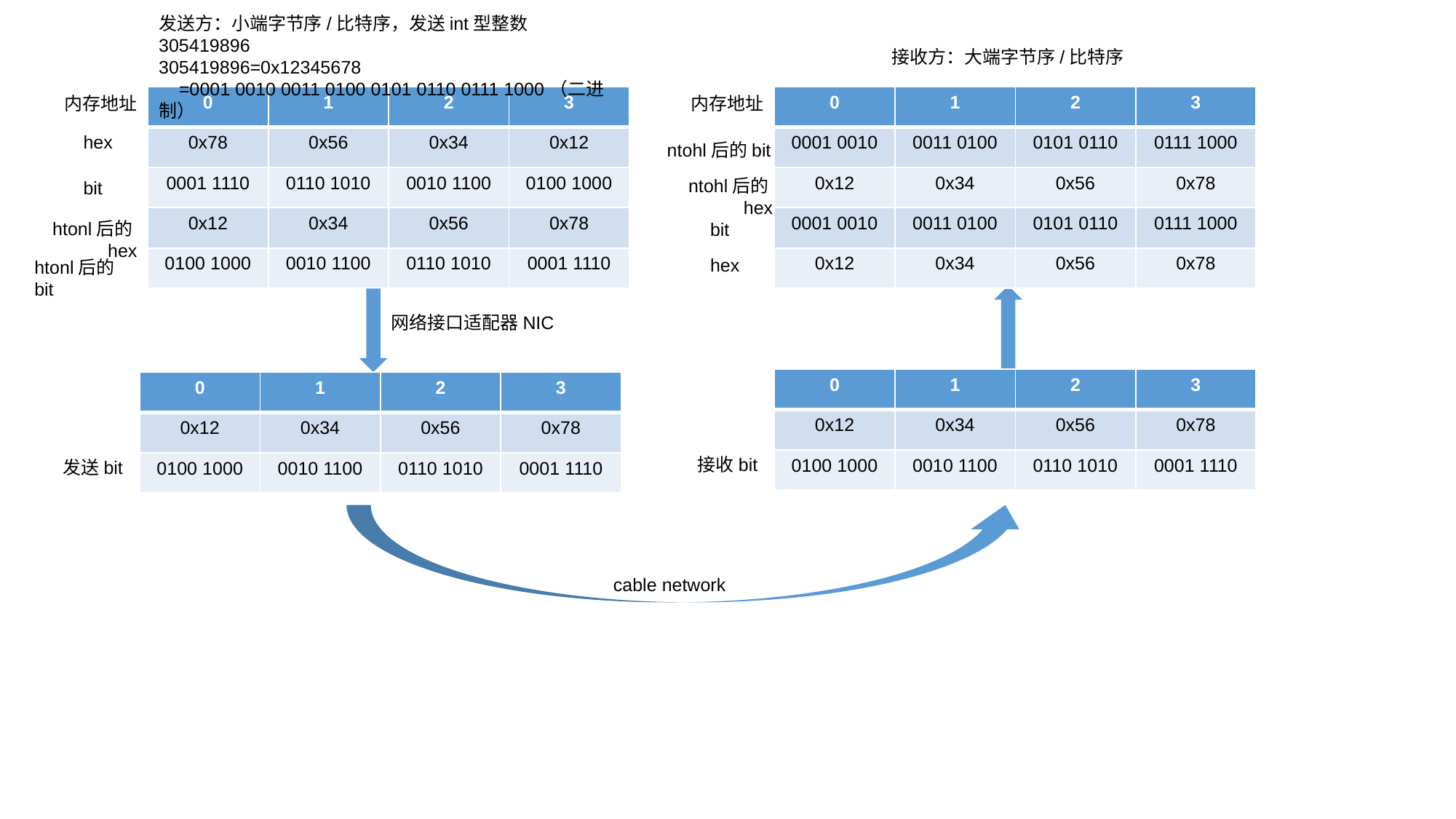

发送方：小端字节序/比特序，发送int型整数305419896
305419896=0x12345678
    =0001 0010 0011 0100 0101 0110 0111 1000（二进制）
接收方：大端字节序/比特序
内存地址
| 0 | 1 | 2 | 3 |
| --- | --- | --- | --- |
| 0x78 | 0x56 | 0x34 | 0x12 |
| 0001 1110 | 0110 1010 | 0010 1100 | 0100 1000 |
| 0x12 | 0x34 | 0x56 | 0x78 |
| 0100 1000 | 0010 1100 | 0110 1010 | 0001 1110 |
内存地址
| 0 | 1 | 2 | 3 |
| --- | --- | --- | --- |
| 0001 0010 | 0011 0100 | 0101 0110 | 0111 1000 |
| 0x12 | 0x34 | 0x56 | 0x78 |
| 0001 0010 | 0011 0100 | 0101 0110 | 0111 1000 |
| 0x12 | 0x34 | 0x56 | 0x78 |
hex
ntohl后的bit
ntohl后的hex
bit

htonl后的hex
bit
hex
htonl后的bit

网络接口适配器NIC
| 0 | 1 | 2 | 3 |
| --- | --- | --- | --- |
| 0x12 | 0x34 | 0x56 | 0x78 |
| 0100 1000 | 0010 1100 | 0110 1010 | 0001 1110 |
| 0 | 1 | 2 | 3 |
| --- | --- | --- | --- |
| 0x12 | 0x34 | 0x56 | 0x78 |
| 0100 1000 | 0010 1100 | 0110 1010 | 0001 1110 |
接收bit
发送bit
cable network